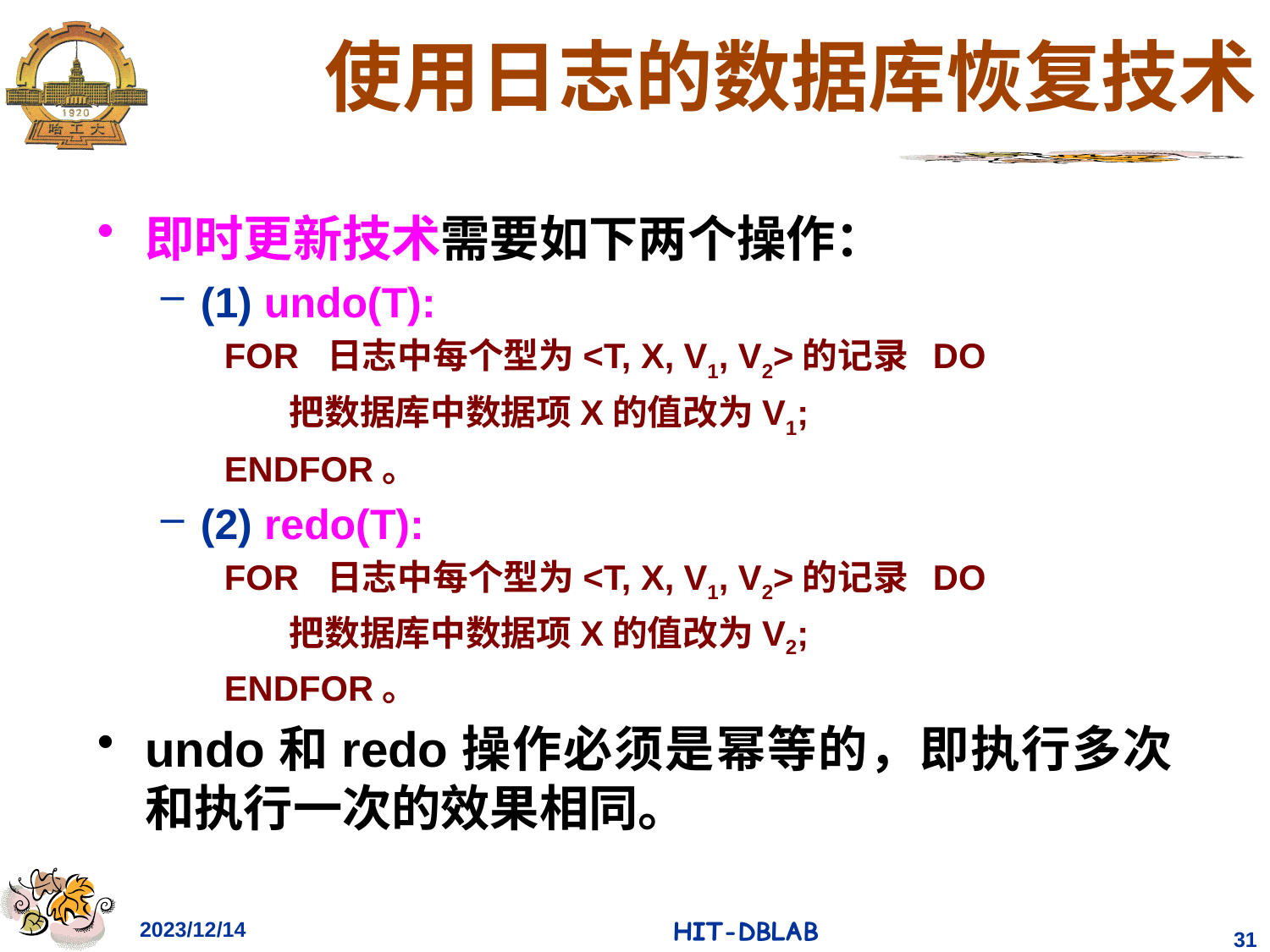

# 使用日志的数据库恢复技术
即时更新技术需要如下两个操作：
(1) undo(T):
FOR  日志中每个型为<T, X, V1, V2>的记录  DO
       把数据库中数据项X的值改为V1;
ENDFOR。
(2) redo(T):
FOR  日志中每个型为<T, X, V1, V2>的记录  DO
       把数据库中数据项X的值改为V2;
ENDFOR。
undo和redo操作必须是幂等的，即执行多次和执行一次的效果相同。
2023/12/14
HIT-DBLAB
31